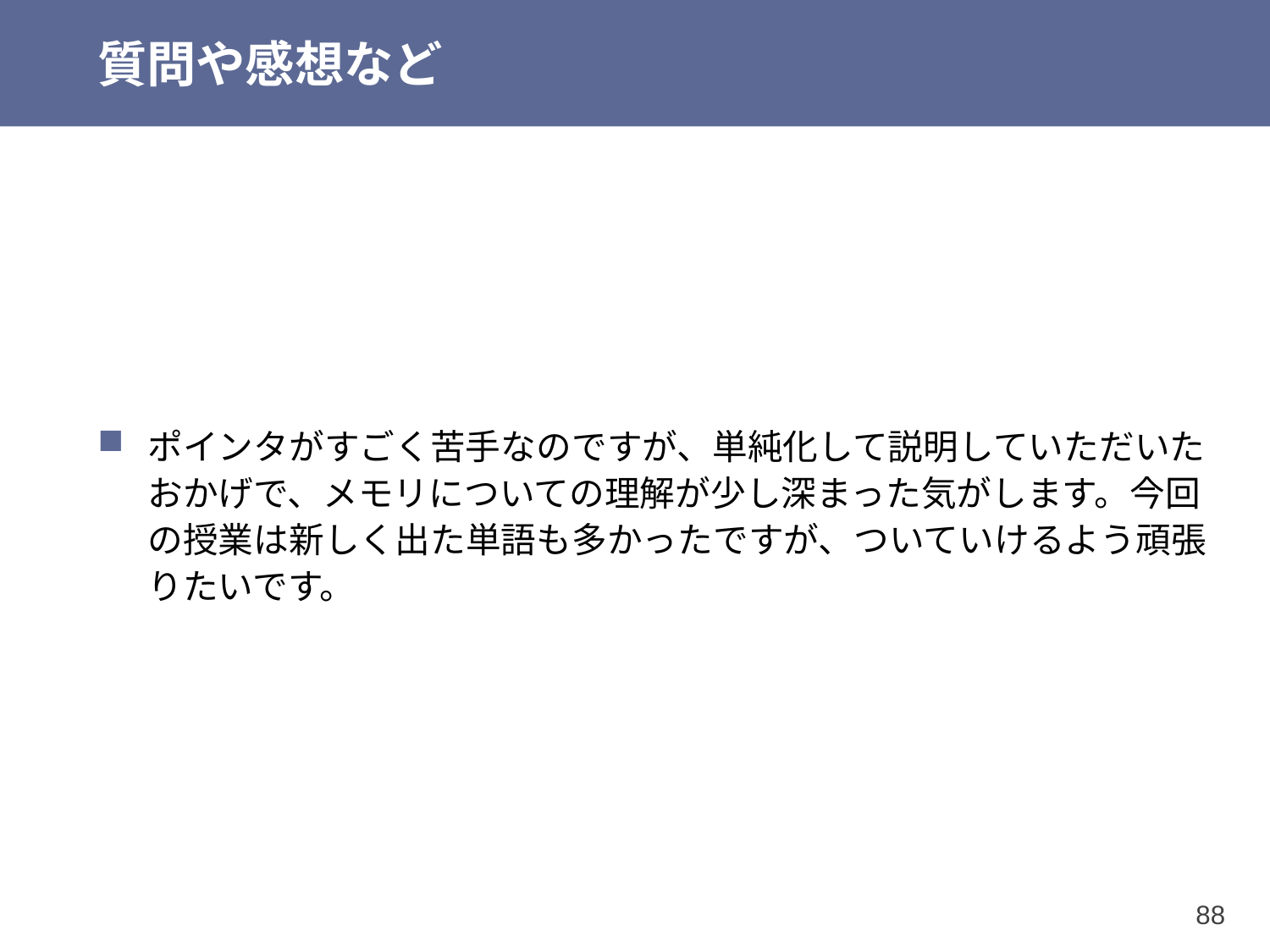

# 質問や感想など
ポインタがすごく苦手なのですが、単純化して説明していただいたおかげで、メモリについての理解が少し深まった気がします。今回の授業は新しく出た単語も多かったですが、ついていけるよう頑張りたいです。